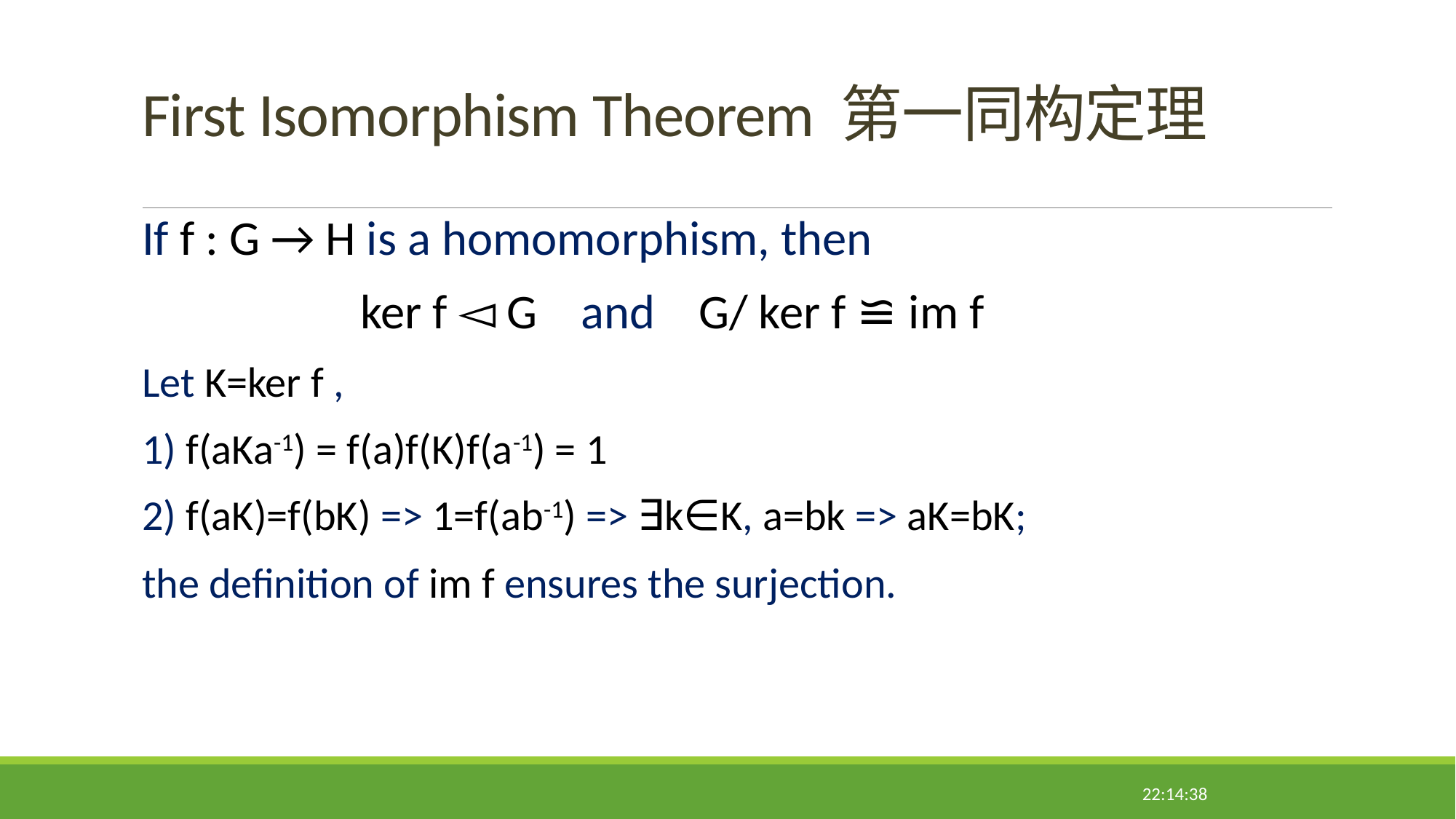

# First Isomorphism Theorem 第一同构定理
If f : G → H is a homomorphism, then
                    ker f ◅ G    and    G/ ker f ≌ im f
Let K=ker f ,
1) f(aKa-1) = f(a)f(K)f(a-1) = 1
2) f(aK)=f(bK) => 1=f(ab-1) => ∃k∈K, a=bk => aK=bK;
the definition of im f ensures the surjection.
22:14:38